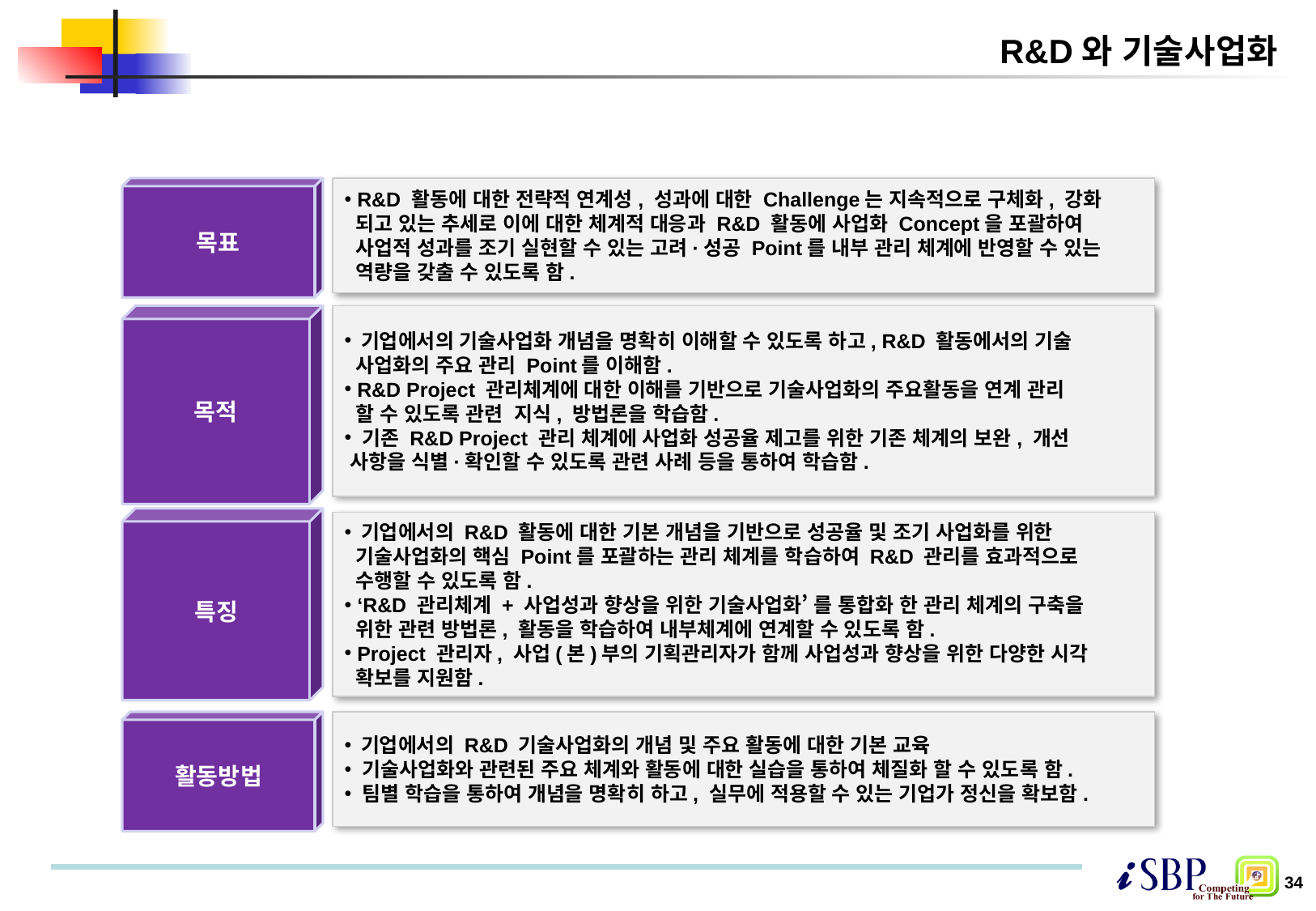

# R&D와 기술사업화
목표
 R&D 활동에 대한 전략적 연계성, 성과에 대한 Challenge는 지속적으로 구체화, 강화
  되고 있는 추세로 이에 대한 체계적 대응과 R&D 활동에 사업화 Concept을 포괄하여
  사업적 성과를 조기 실현할 수 있는 고려·성공 Point를 내부 관리 체계에 반영할 수 있는
  역량을 갖출 수 있도록 함.
목적
 기업에서의 기술사업화 개념을 명확히 이해할 수 있도록 하고, R&D 활동에서의 기술
  사업화의 주요 관리 Point를 이해함.
 R&D Project 관리체계에 대한 이해를 기반으로 기술사업화의 주요활동을 연계 관리
  할 수 있도록 관련  지식, 방법론을 학습함.
 기존 R&D Project 관리 체계에 사업화 성공율 제고를 위한 기존 체계의 보완, 개선
 사항을 식별·확인할 수 있도록 관련 사례 등을 통하여 학습함.
특징
 기업에서의 R&D 활동에 대한 기본 개념을 기반으로 성공율 및 조기 사업화를 위한
  기술사업화의 핵심 Point를 포괄하는 관리 체계를 학습하여 R&D 관리를 효과적으로
  수행할 수 있도록 함.
 ‘R&D 관리체계 + 사업성과 향상을 위한 기술사업화’ 를 통합화 한 관리 체계의 구축을
  위한 관련 방법론, 활동을 학습하여 내부체계에 연계할 수 있도록 함.
 Project 관리자, 사업(본)부의 기획관리자가 함께 사업성과 향상을 위한 다양한 시각
  확보를 지원함.
활동방법
 기업에서의 R&D 기술사업화의 개념 및 주요 활동에 대한 기본 교육
 기술사업화와 관련된 주요 체계와 활동에 대한 실습을 통하여 체질화 할 수 있도록 함.
 팀별 학습을 통하여 개념을 명확히 하고, 실무에 적용할 수 있는 기업가 정신을 확보함.
34